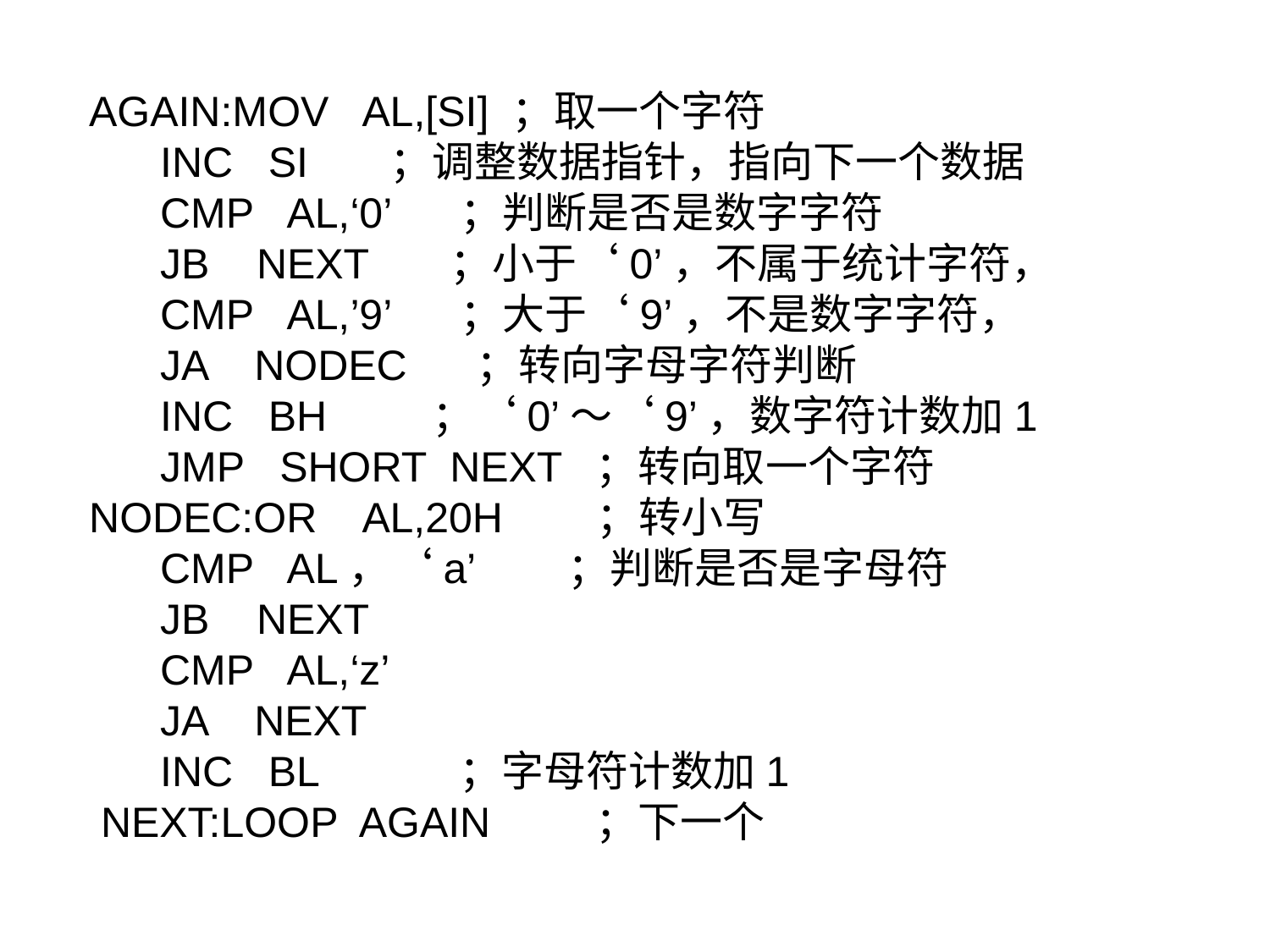

AGAIN:MOV   AL,[SI] ；取一个字符
        INC   SI      ；调整数据指针，指向下一个数据
        CMP   AL,‘0’     ；判断是否是数字字符
        JB    NEXT      ；小于‘0’，不属于统计字符，
        CMP   AL,’9’     ；大于‘9’，不是数字字符，
        JA    NODEC     ；转向字母字符判断
        INC   BH        ；‘0’～‘9’，数字符计数加1
        JMP   SHORT  NEXT  ；转向取一个字符
  NODEC:OR    AL,20H       ；转小写
        CMP   AL，‘a’       ；判断是否是字母符
        JB    NEXT
        CMP   AL,‘z’
        JA    NEXT
        INC   BL           ；字母符计数加1
   NEXT:LOOP  AGAIN        ；下一个